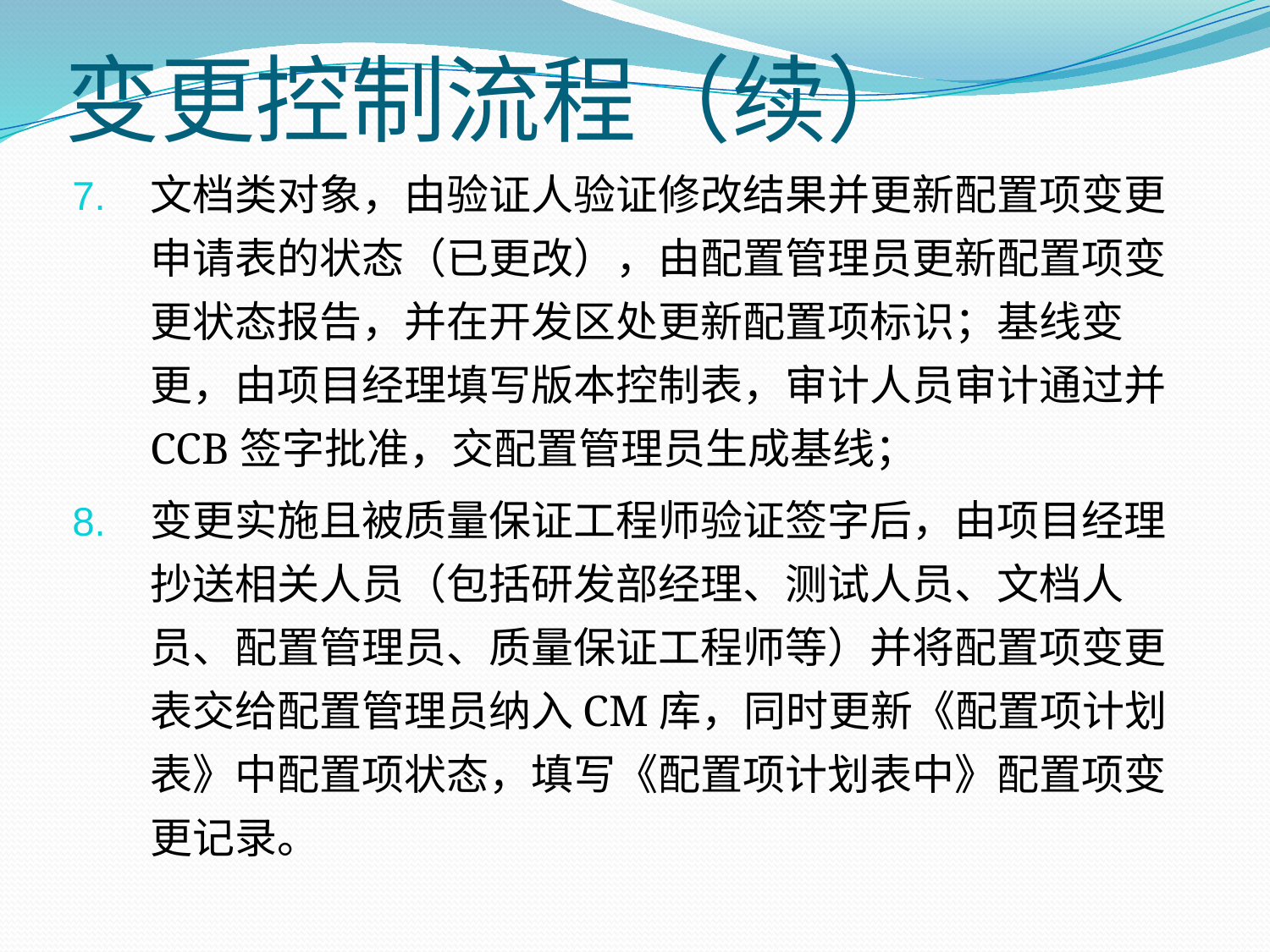

变更控制流程（续）
文档类对象，由验证人验证修改结果并更新配置项变更申请表的状态（已更改），由配置管理员更新配置项变更状态报告，并在开发区处更新配置项标识；基线变更，由项目经理填写版本控制表，审计人员审计通过并CCB签字批准，交配置管理员生成基线；
变更实施且被质量保证工程师验证签字后，由项目经理抄送相关人员（包括研发部经理、测试人员、文档人员、配置管理员、质量保证工程师等）并将配置项变更表交给配置管理员纳入CM库，同时更新《配置项计划表》中配置项状态，填写《配置项计划表中》配置项变更记录。